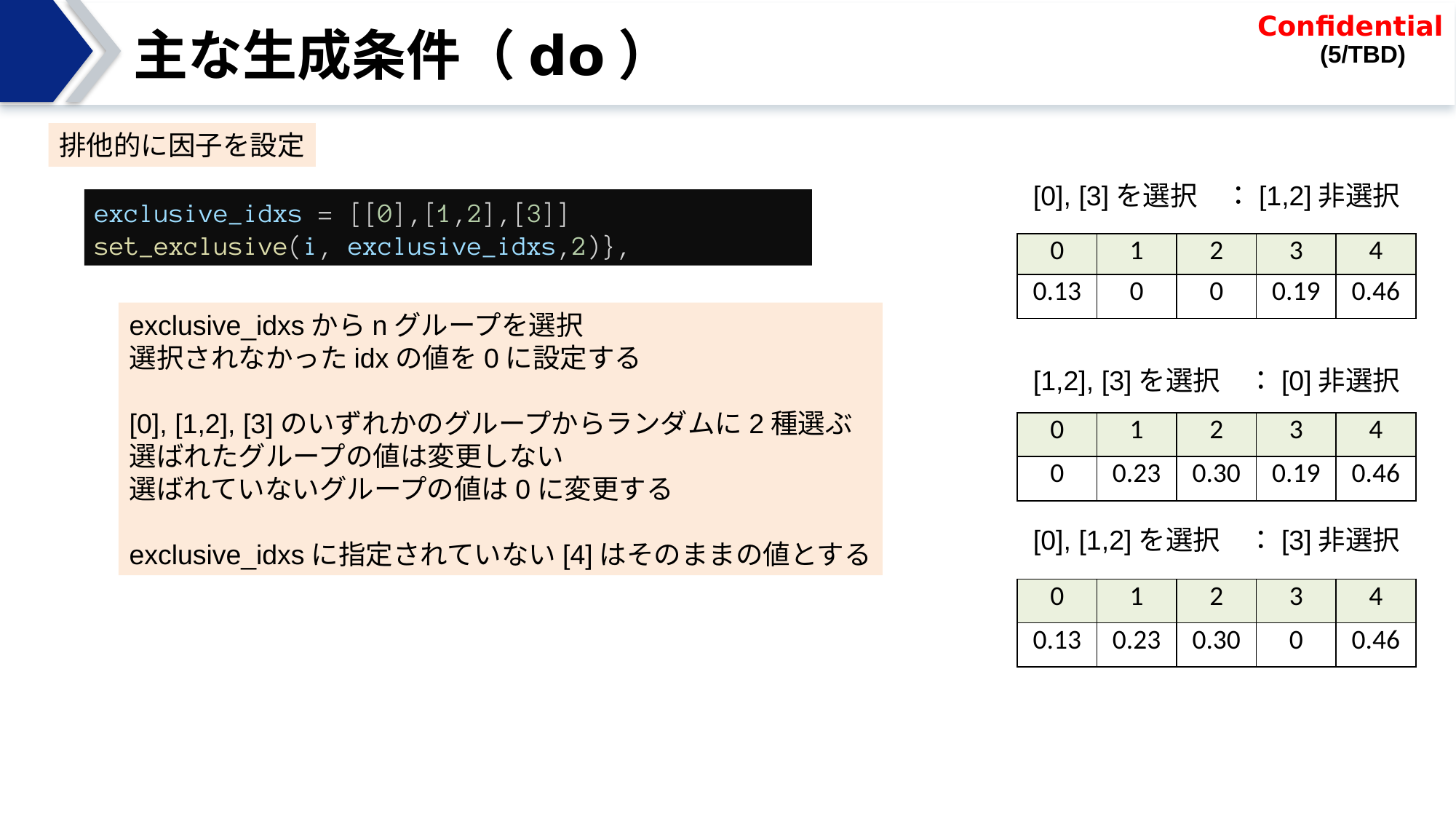

# 主な生成条件（do）
排他的に因子を設定
[0], [3]を選択　：[1,2]非選択
exclusive_idxs = [[0],[1,2],[3]]
set_exclusive(i, exclusive_idxs,2)},
| 0 | 1 | 2 | 3 | 4 |
| --- | --- | --- | --- | --- |
| 0.13 | 0 | 0 | 0.19 | 0.46 |
exclusive_idxsからnグループを選択
選択されなかったidxの値を0に設定する

[0], [1,2], [3]のいずれかのグループからランダムに2種選ぶ
選ばれたグループの値は変更しない
選ばれていないグループの値は0に変更する

exclusive_idxsに指定されていない[4]はそのままの値とする
[1,2], [3]を選択　：[0]非選択
| 0 | 1 | 2 | 3 | 4 |
| --- | --- | --- | --- | --- |
| 0 | 0.23 | 0.30 | 0.19 | 0.46 |
[0], [1,2]を選択　：[3]非選択
| 0 | 1 | 2 | 3 | 4 |
| --- | --- | --- | --- | --- |
| 0.13 | 0.23 | 0.30 | 0 | 0.46 |